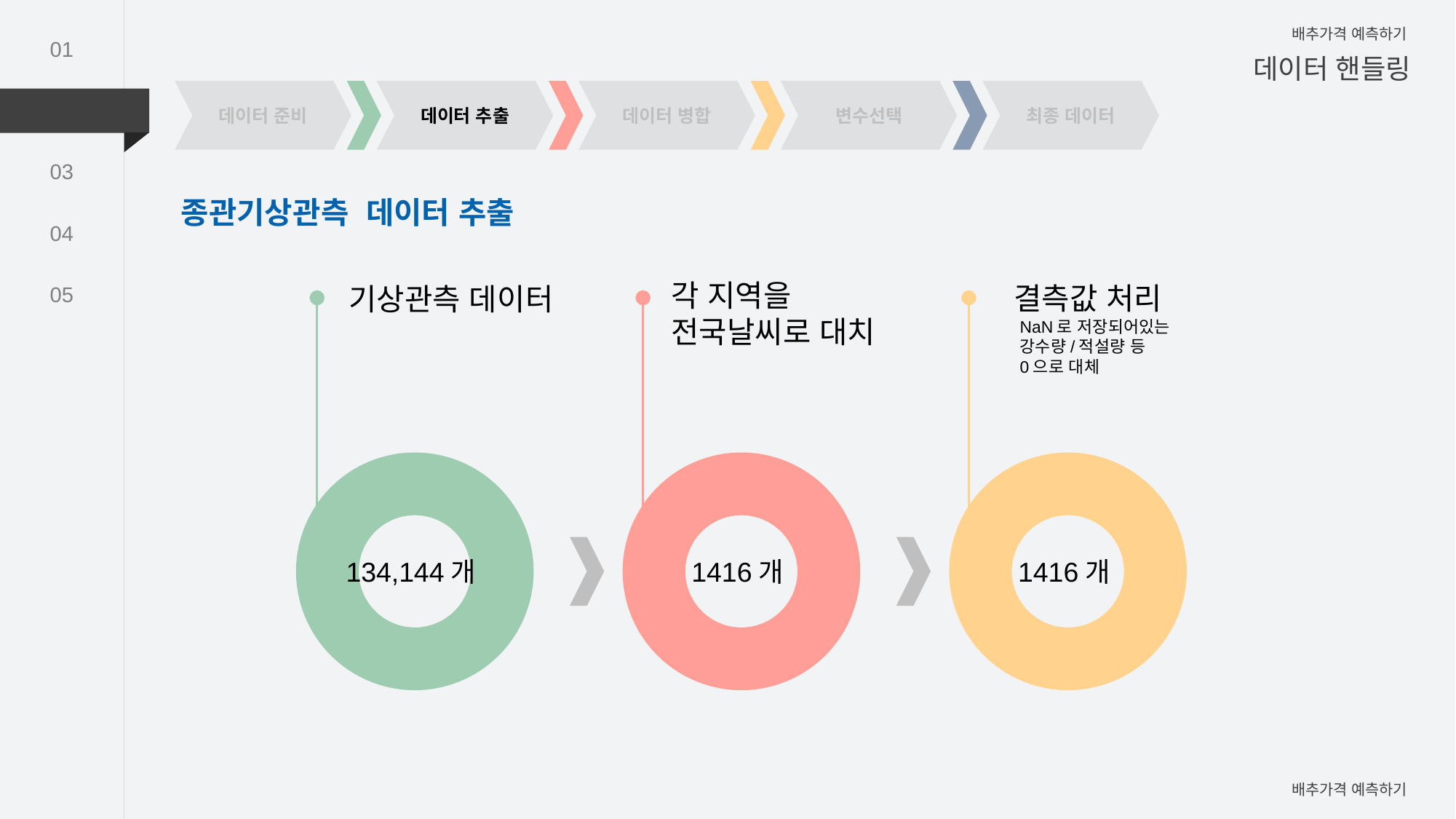

배추가격 예측하기
01
데이터 핸들링
데이터 준비

데이터 추출

데이터 병합

변수선택

최종 데이터

02
03
종관기상관측  데이터 추출
04
05
각 지역을
전국날씨로 대치
결측값 처리
기상관측 데이터
NaN로 저장되어있는
강수량/적설량 등
0으로 대체
134,144개
1416개
1416개

배추가격 예측하기